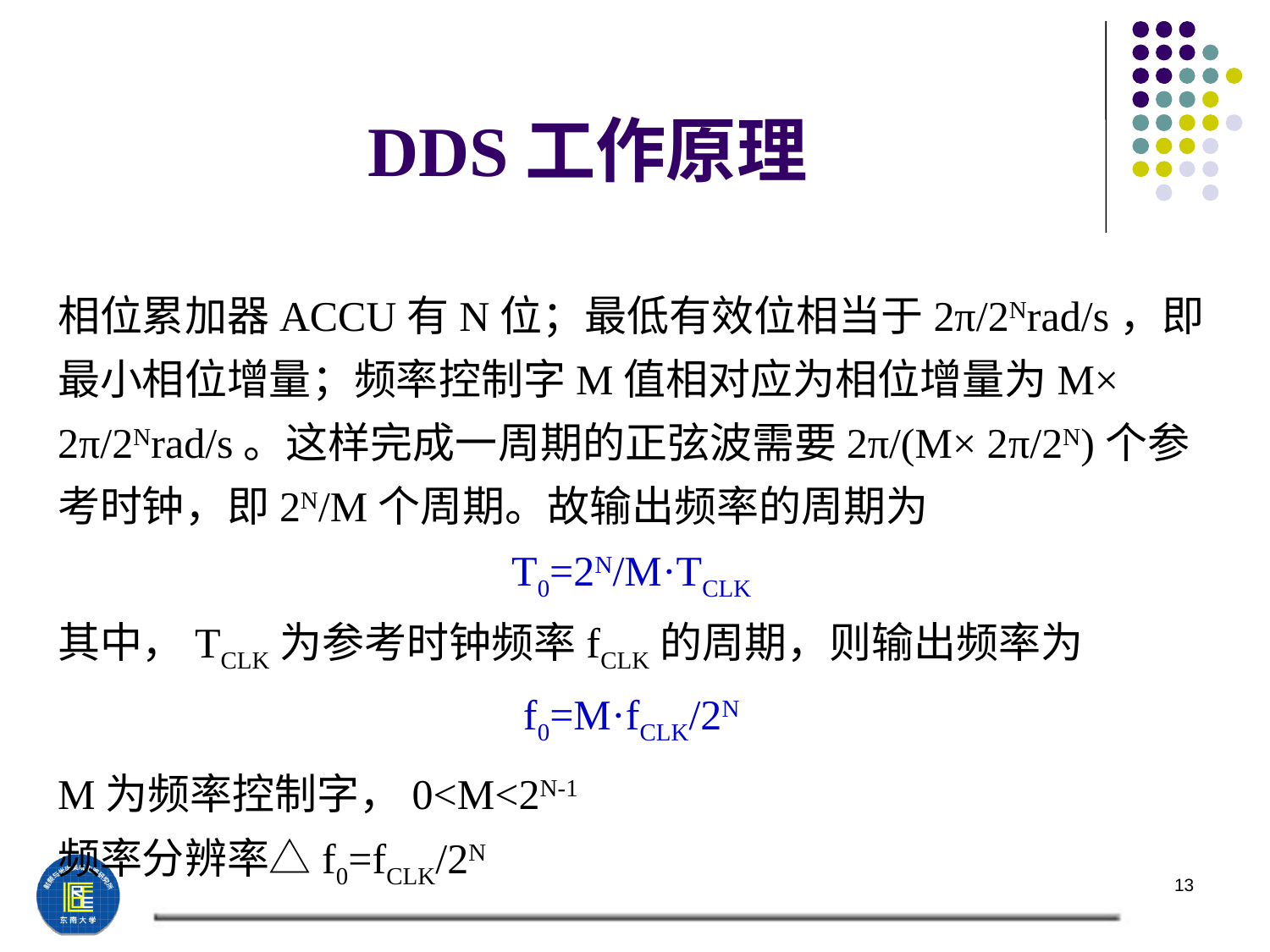

# DDS工作原理
        相位累加器ACCU有N位；最低有效位相当于2π/2Nrad/s，即最小相位增量；频率控制字M值相对应为相位增量为M× 2π/2Nrad/s。这样完成一周期的正弦波需要2π/(M× 2π/2N)个参考时钟，即2N/M个周期。故输出频率的周期为
T0=2N/M·TCLK
其中，TCLK为参考时钟频率fCLK的周期，则输出频率为
f0=M·fCLK/2N
M为频率控制字，0<M<2N-1
频率分辨率△f0=fCLK/2N
13